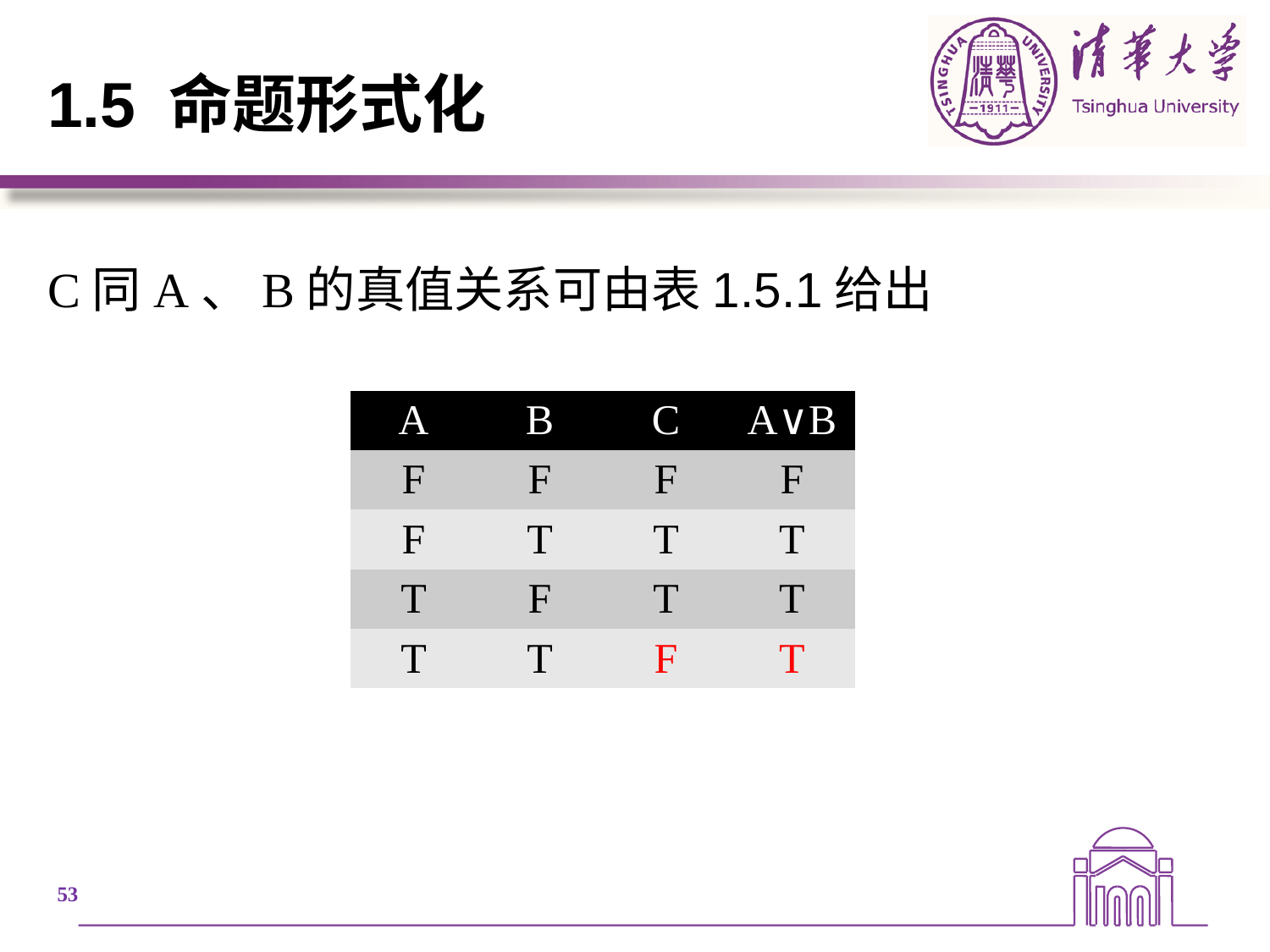

# 1.5 命题形式化
C同A、B的真值关系可由表1.5.1给出

| A | B | C | A∨B |
| --- | --- | --- | --- |
| F | F | F | F |
| F | T | T | T |
| T | F | T | T |
| T | T | F | T |